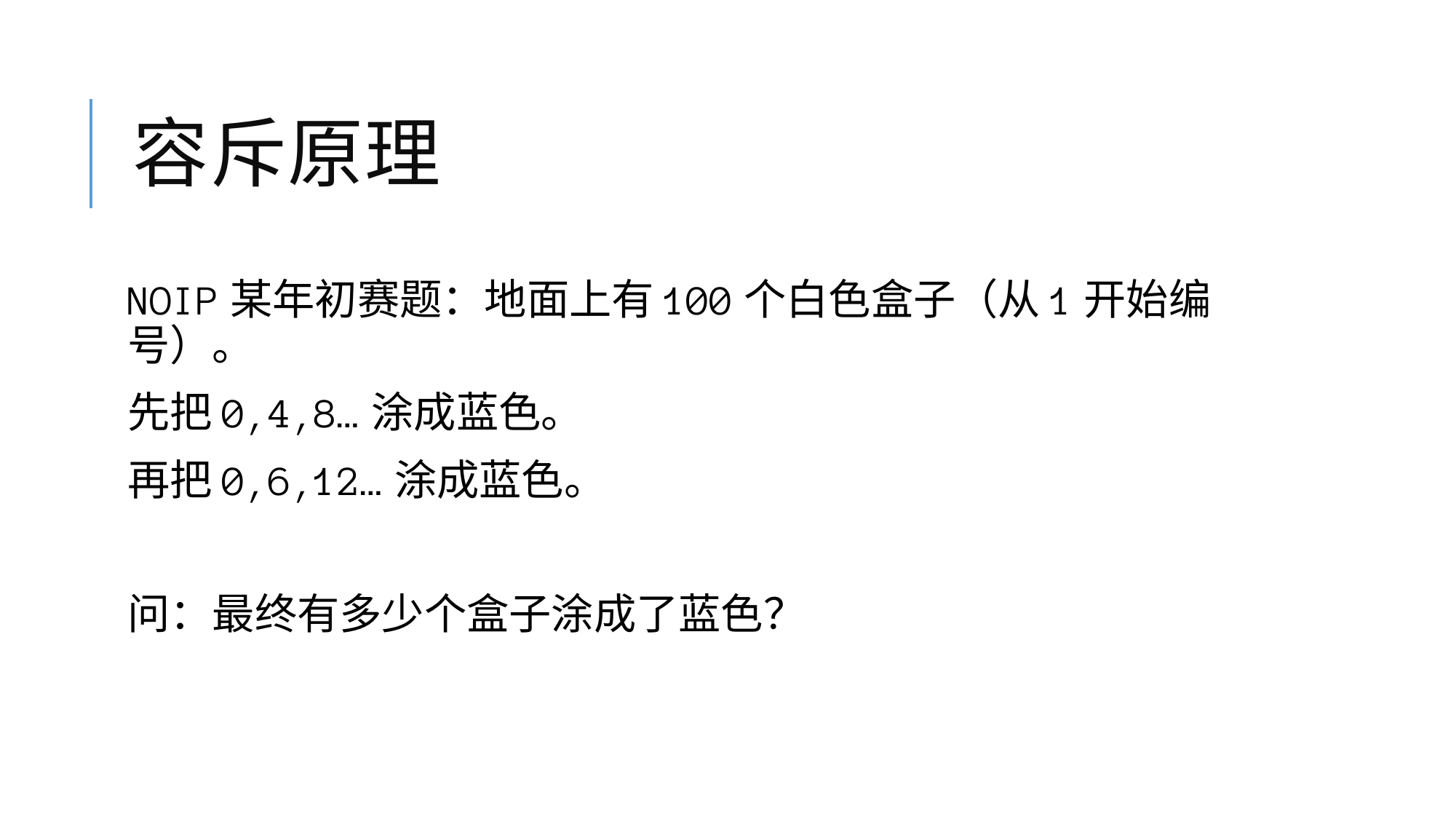

# 容斥原理
NOIP某年初赛题：地面上有100个白色盒子（从1开始编号）。
先把0,4,8…涂成蓝色。
再把0,6,12…涂成蓝色。

问：最终有多少个盒子涂成了蓝色？